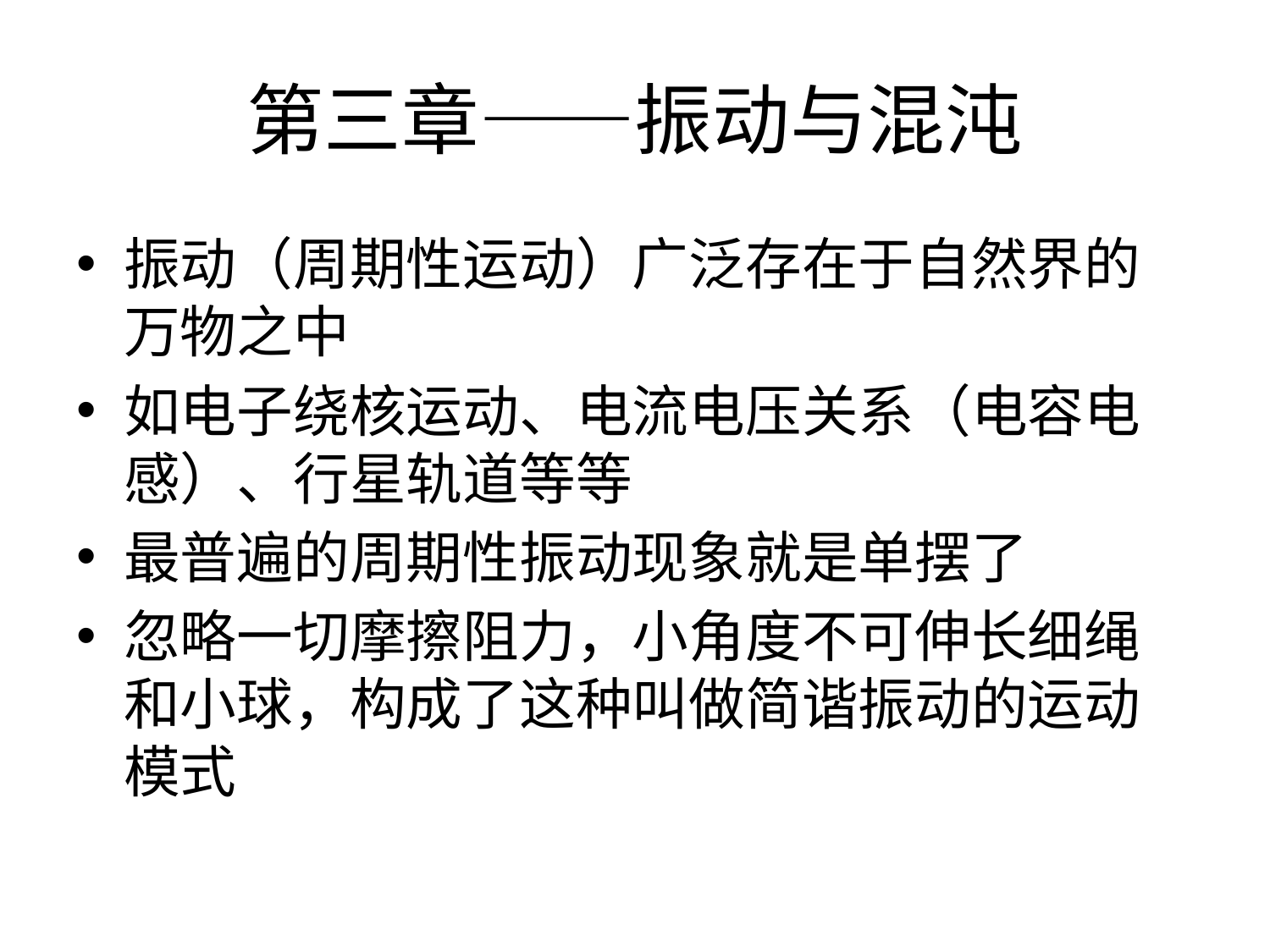

# 第三章——振动与混沌
振动（周期性运动）广泛存在于自然界的万物之中
如电子绕核运动、电流电压关系（电容电感）、行星轨道等等
最普遍的周期性振动现象就是单摆了
忽略一切摩擦阻力，小角度不可伸长细绳和小球，构成了这种叫做简谐振动的运动模式